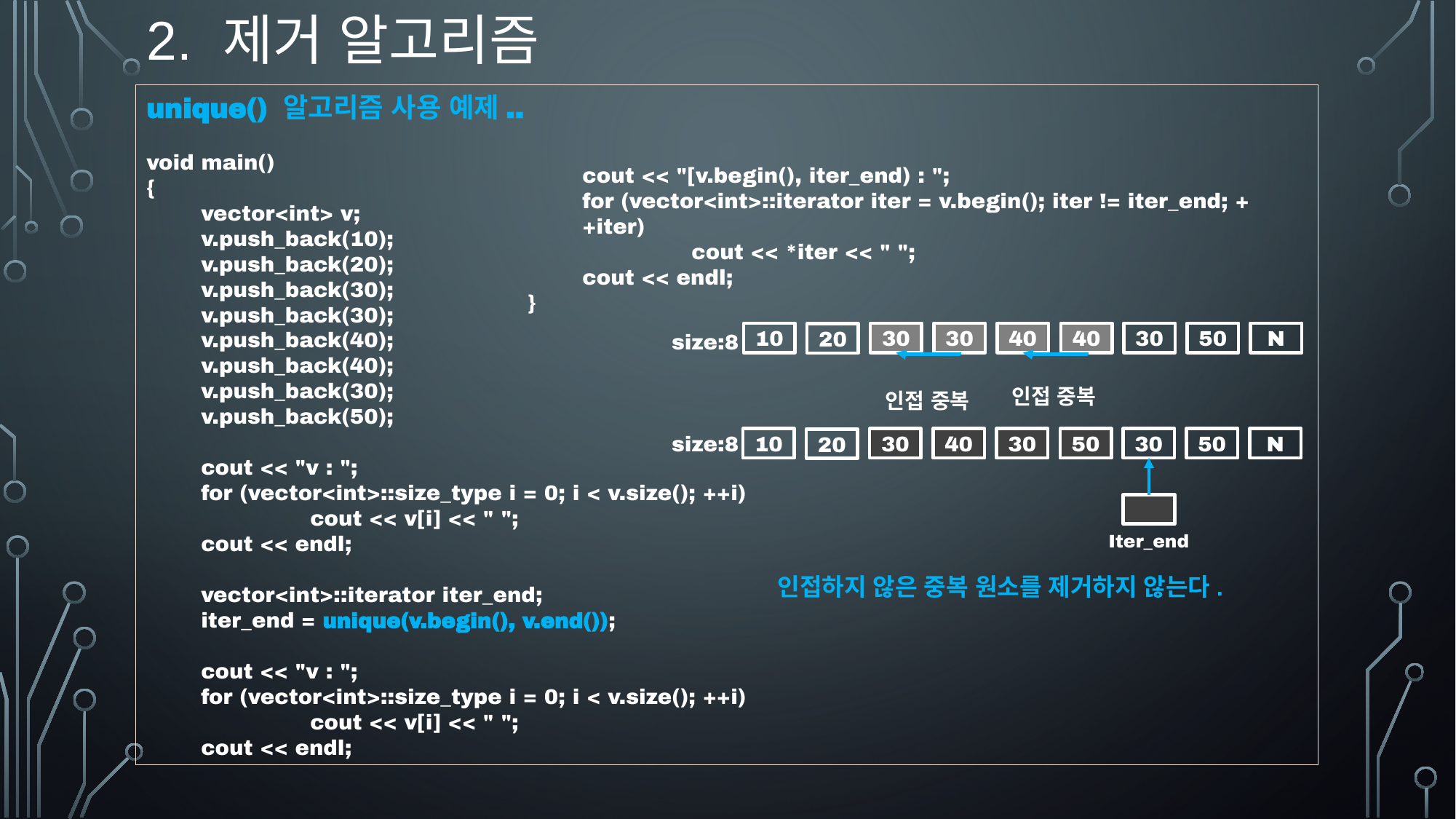

# 2. 제거 알고리즘
unique() 알고리즘 사용 예제..

void main()
{
vector<int> v;
v.push_back(10);
v.push_back(20);
v.push_back(30);
v.push_back(30);
v.push_back(40);
v.push_back(40);
v.push_back(30);
v.push_back(50);

cout << "v : ";
for (vector<int>::size_type i = 0; i < v.size(); ++i)
	cout << v[i] << " ";
cout << endl;

vector<int>::iterator iter_end;
iter_end = unique(v.begin(), v.end());

cout << "v : ";
for (vector<int>::size_type i = 0; i < v.size(); ++i)
	cout << v[i] << " ";
cout << endl;
cout << "[v.begin(), iter_end) : ";
for (vector<int>::iterator iter = v.begin(); iter != iter_end; ++iter)
	cout << *iter << " ";
cout << endl;
}
size:8
30
50
N
10
30
30
40
40
20
인접 중복
인접 중복
size:8
30
50
N
10
30
40
30
50
20

Iter_end
인접하지 않은 중복 원소를 제거하지 않는다.